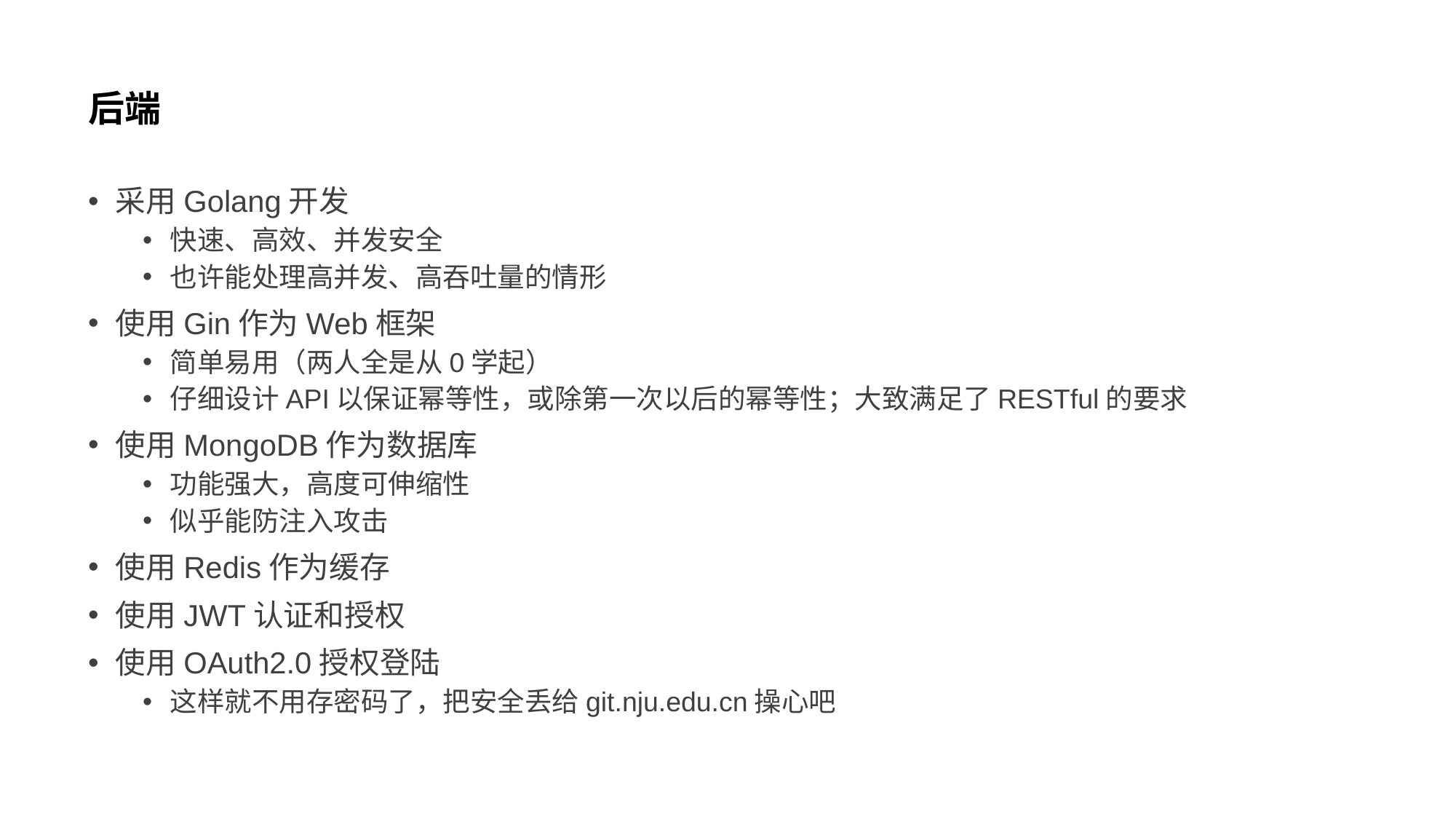

# 后端
采用Golang开发
快速、高效、并发安全
也许能处理高并发、高吞吐量的情形
使用Gin作为Web框架
简单易用（两人全是从0学起）
仔细设计API以保证幂等性，或除第一次以后的幂等性；大致满足了RESTful的要求
使用MongoDB作为数据库
功能强大，高度可伸缩性
似乎能防注入攻击
使用Redis作为缓存
使用JWT认证和授权
使用OAuth2.0授权登陆
这样就不用存密码了，把安全丢给git.nju.edu.cn操心吧